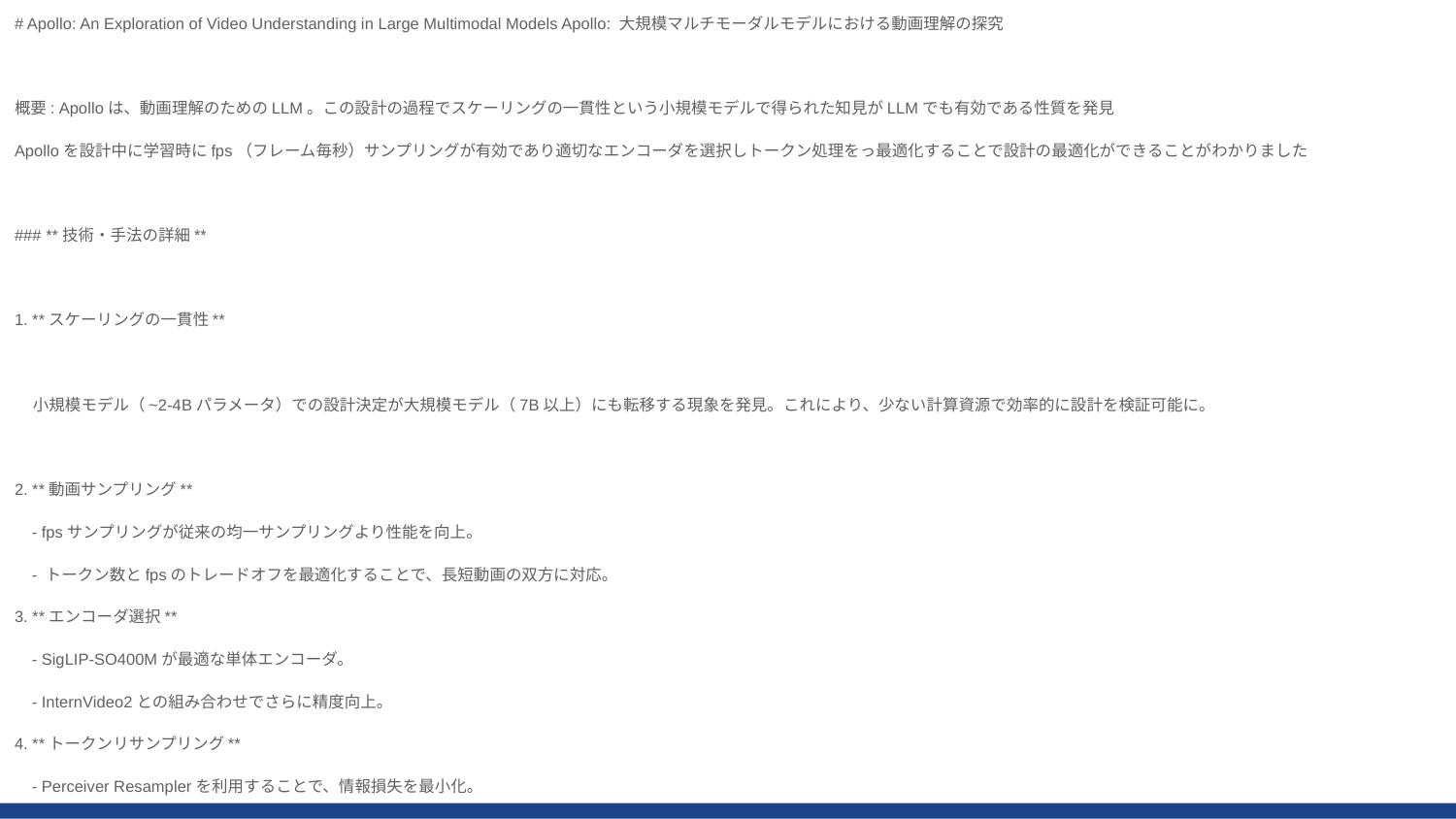

# Apollo: An Exploration of Video Understanding in Large Multimodal Models Apollo: 大規模マルチモーダルモデルにおける動画理解の探究

概要: Apolloは、動画理解のためのLLM。この設計の過程でスケーリングの一貫性という小規模モデルで得られた知見がLLMでも有効である性質を発見
Apolloを設計中に学習時にfps（フレーム毎秒）サンプリングが有効であり適切なエンコーダを選択しトークン処理をっ最適化することで設計の最適化ができることがわかりました

### **技術・手法の詳細**

1. **スケーリングの一貫性**

    小規模モデル（~2-4Bパラメータ）での設計決定が大規模モデル（7B以上）にも転移する現象を発見。これにより、少ない計算資源で効率的に設計を検証可能に。

2. **動画サンプリング**
    - fpsサンプリングが従来の均一サンプリングより性能を向上。
    - トークン数とfpsのトレードオフを最適化することで、長短動画の双方に対応。
3. **エンコーダ選択**
    - SigLIP-SO400Mが最適な単体エンコーダ。
    - InternVideo2との組み合わせでさらに精度向上。
4. **トークンリサンプリング**
    - Perceiver Resamplerを利用することで、情報損失を最小化。
5. **トレーニングスケジュール**
    - 3段階の段階的トレーニングが最適。
    - ビデオエンコーダを動画データのみで微調整することで、特定のタスク性能を向上。
6. **データ構成**
    - テキストデータを10〜14%含むデータ混合が最適。
    - 動画データ比率をやや高めることで性能が向上。